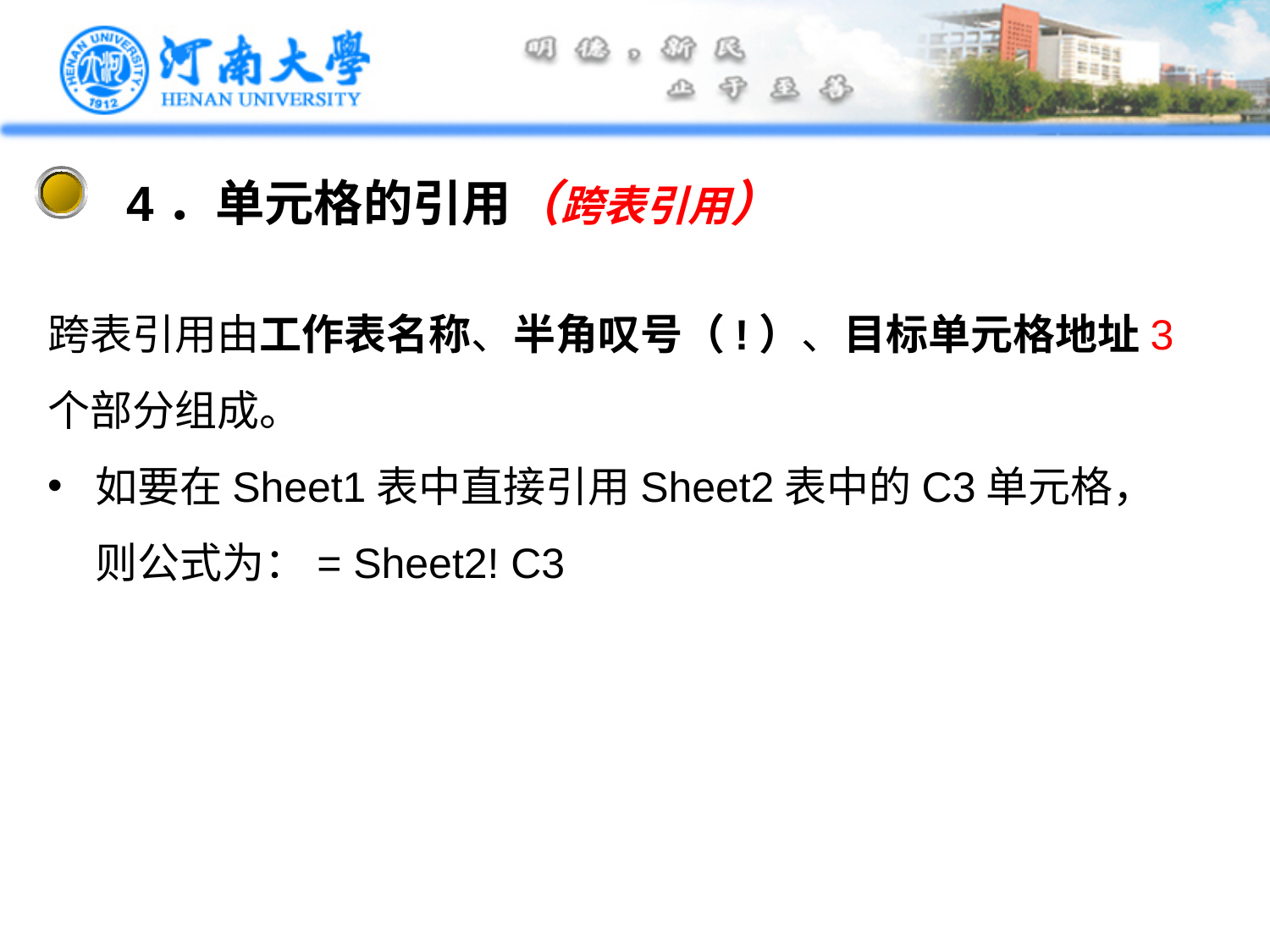

4．单元格的引用（跨表引用）

跨表引用由工作表名称、半角叹号（!）、目标单元格地址3个部分组成。
如要在Sheet1表中直接引用Sheet2表中的C3单元格，则公式为：= Sheet2! C3